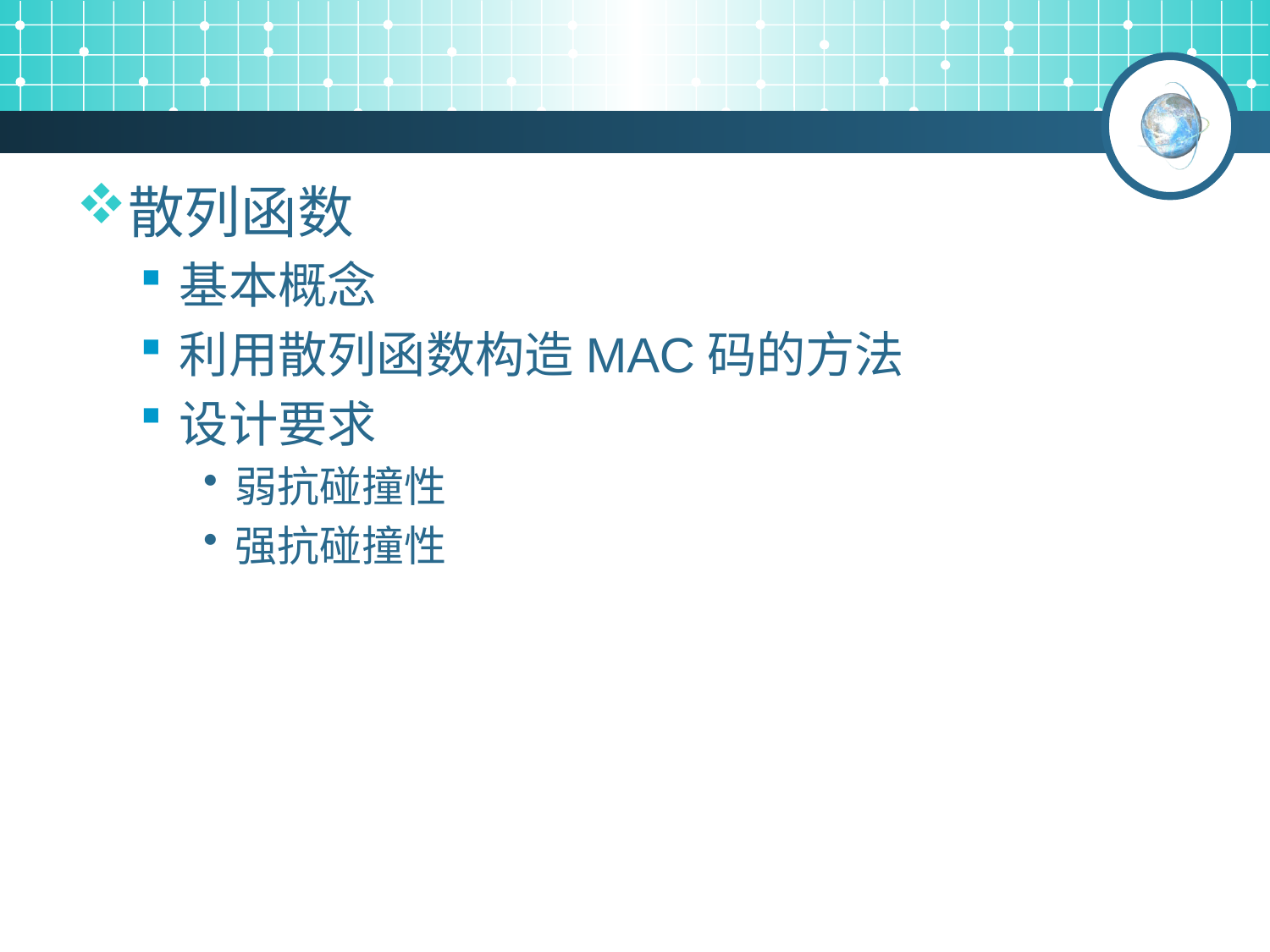

#
散列函数
基本概念
利用散列函数构造MAC码的方法
设计要求
弱抗碰撞性
强抗碰撞性